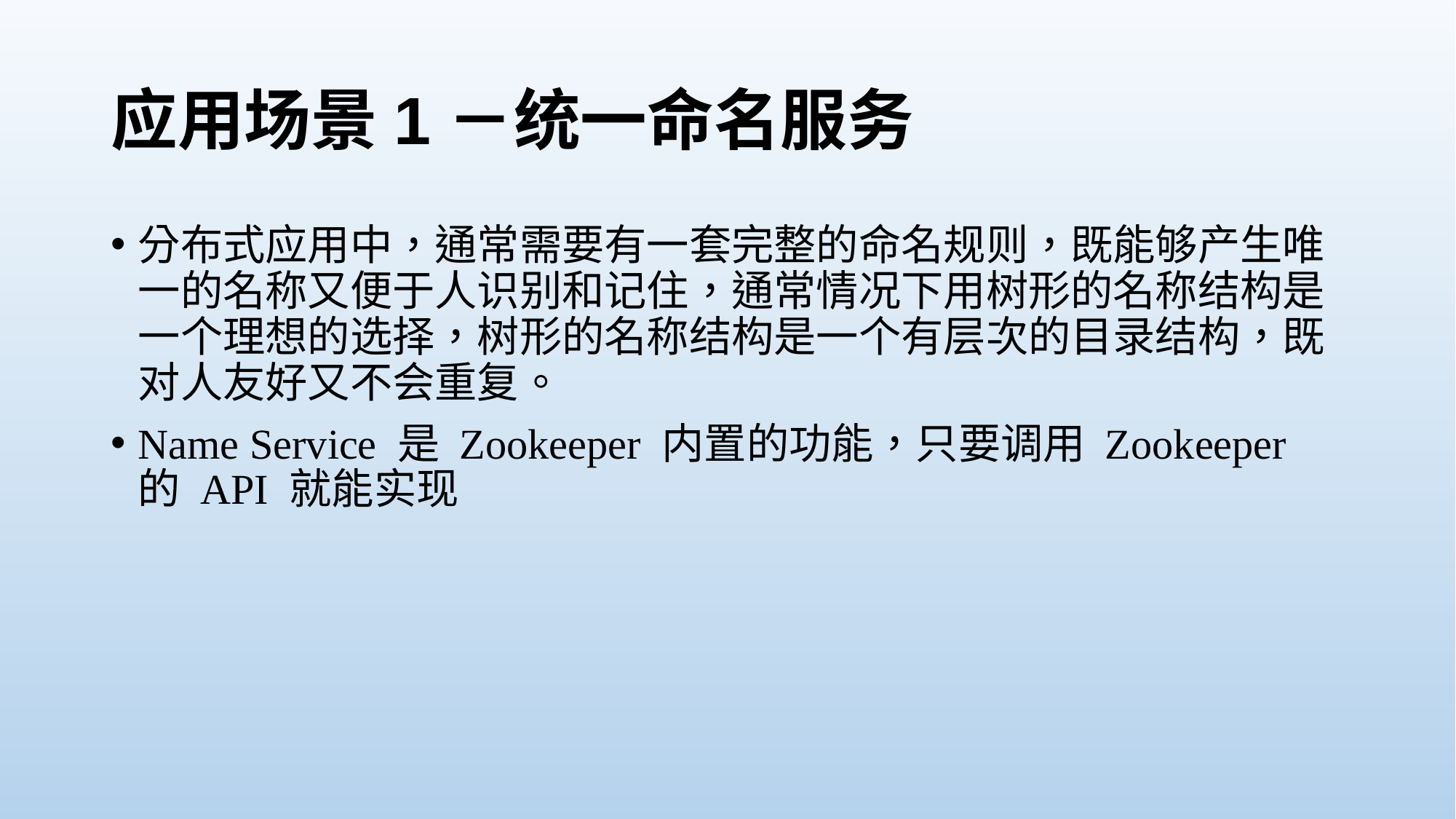

# 应用场景1－统一命名服务
分布式应用中，通常需要有一套完整的命名规则，既能够产生唯一的名称又便于人识别和记住，通常情况下用树形的名称结构是一个理想的选择，树形的名称结构是一个有层次的目录结构，既对人友好又不会重复。
Name Service 是 Zookeeper 内置的功能，只要调用 Zookeeper 的 API 就能实现